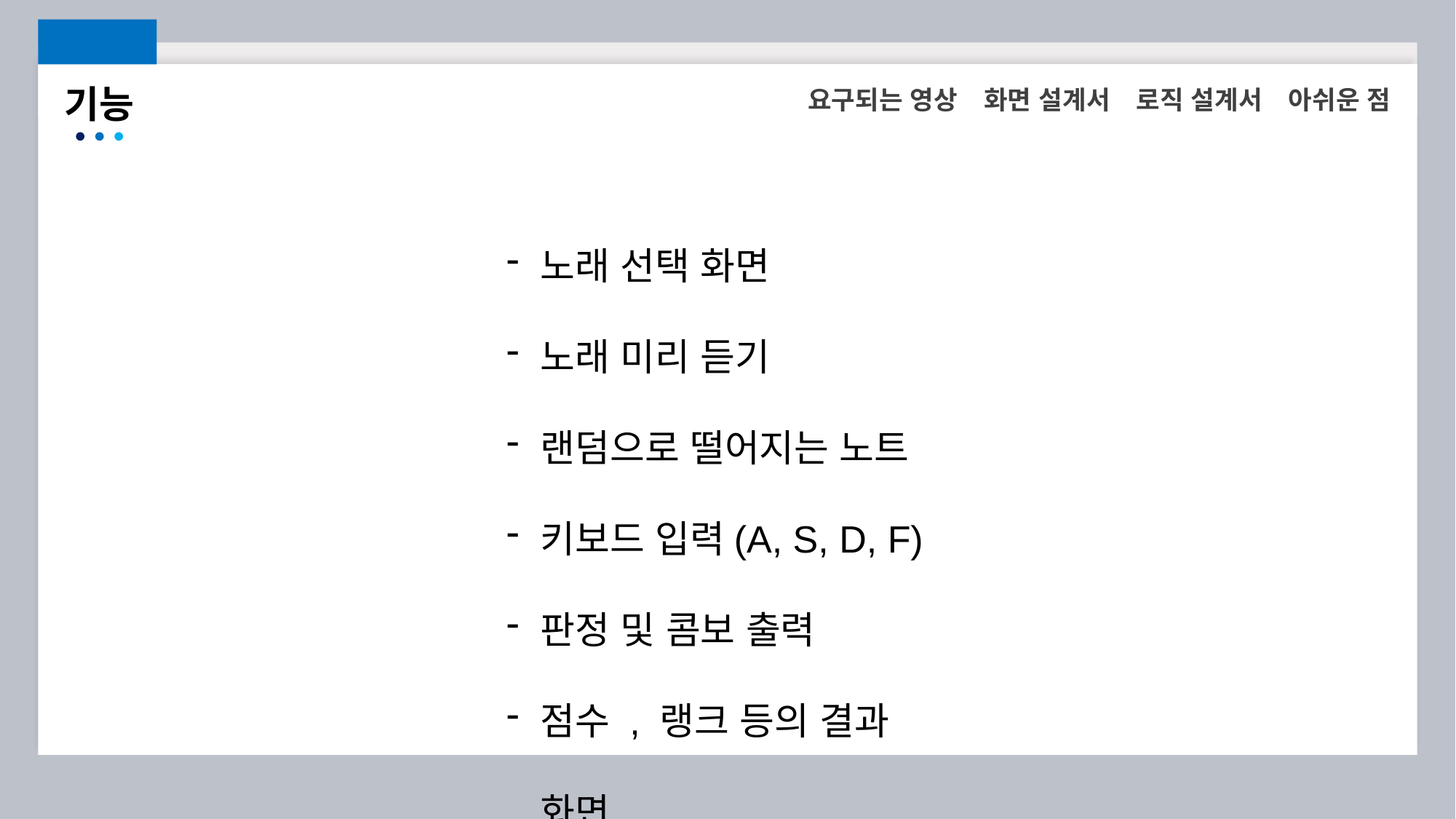

기능
요구되는 영상
화면 설계서
로직 설계서
아쉬운 점

노래 선택 화면
노래 미리 듣기
랜덤으로 떨어지는 노트
키보드 입력(A, S, D, F)
판정 및 콤보 출력
점수 , 랭크 등의 결과 화면